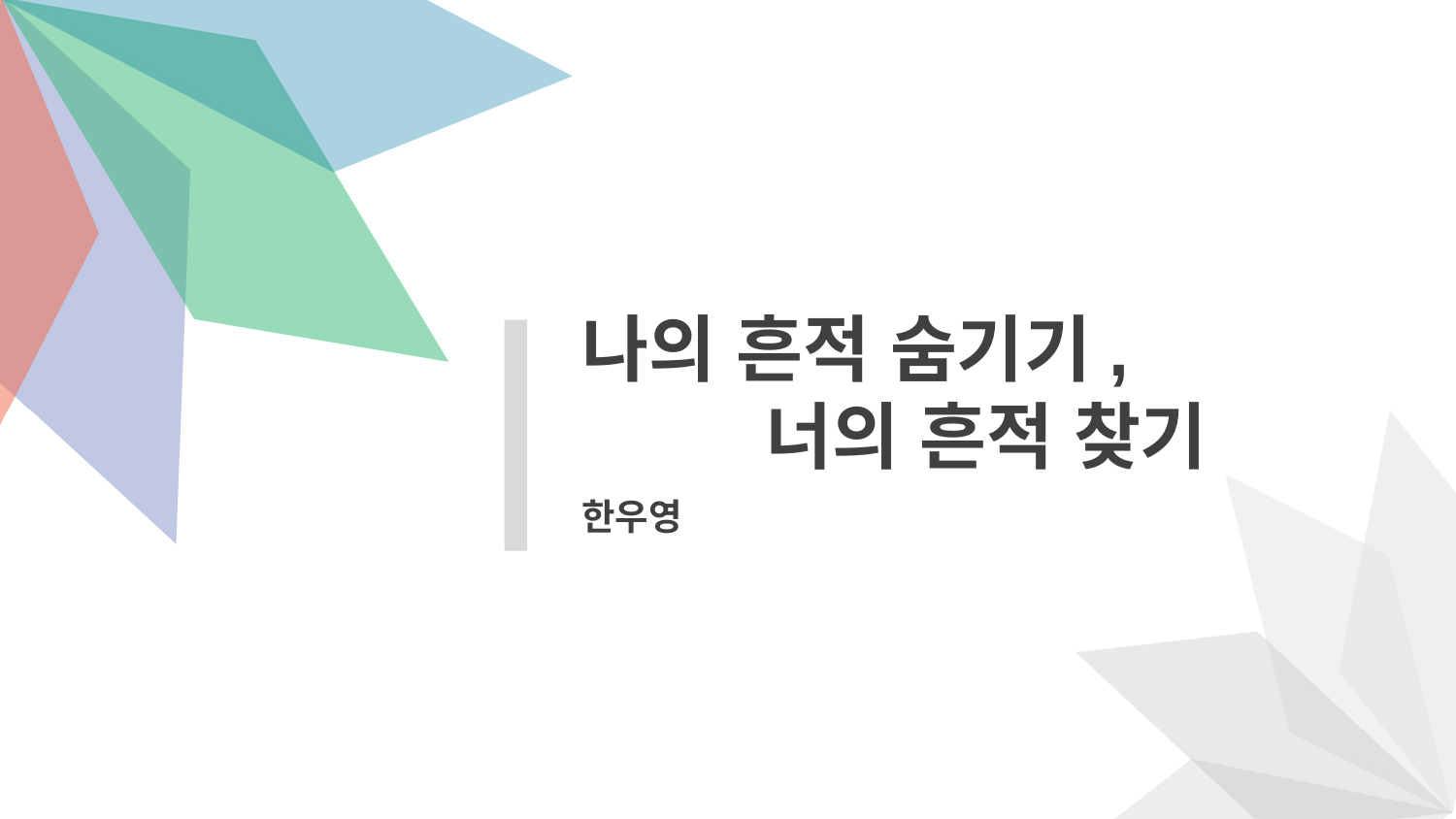

나의 흔적 숨기기,
	 너의 흔적 찾기

한우영